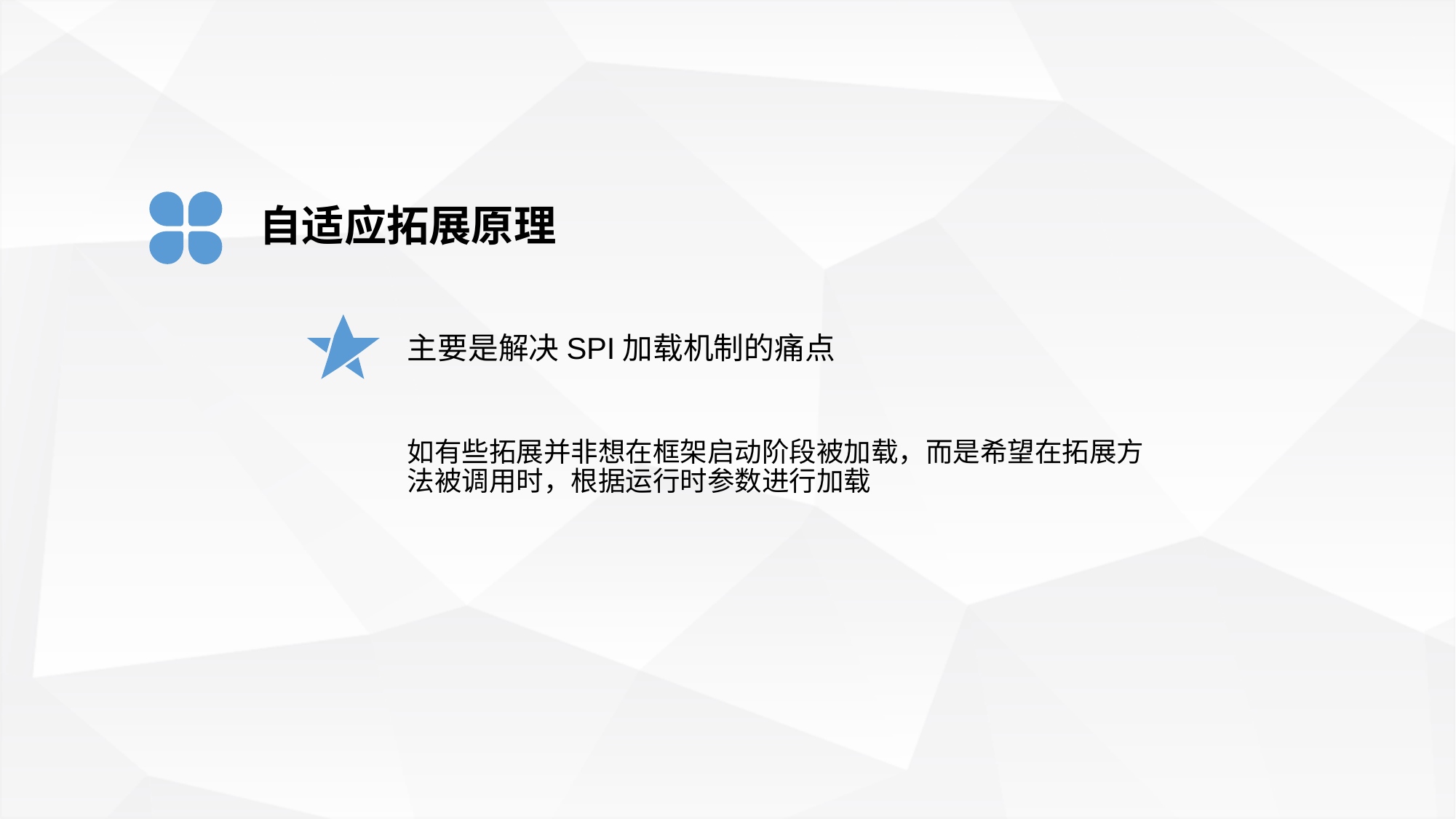

自适应拓展原理

主要是解决SPI加载机制的痛点
如有些拓展并非想在框架启动阶段被加载，而是希望在拓展方法被调用时，根据运行时参数进行加载